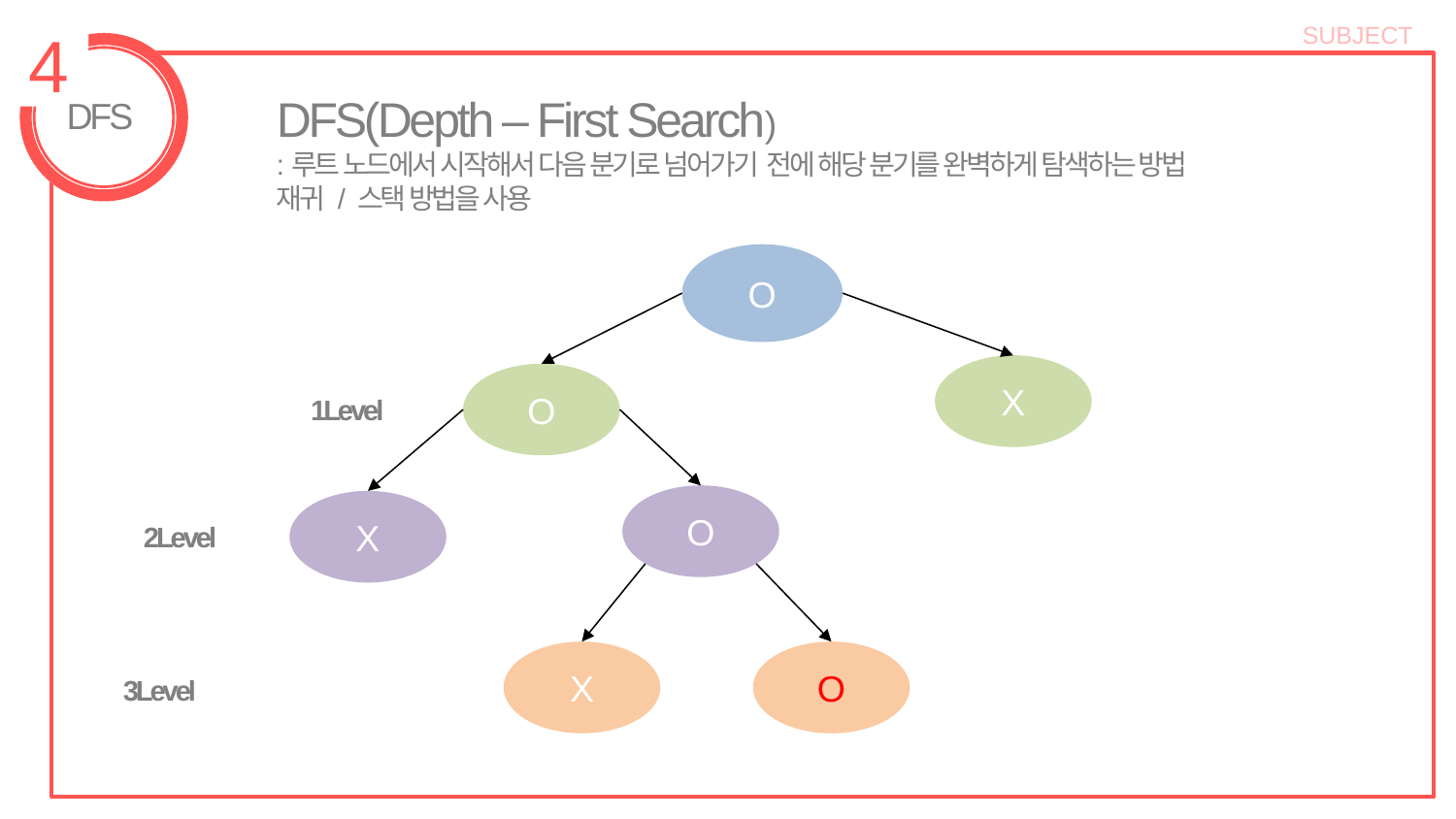

4
SUBJECT
DFS(Depth – First Search)
:루트 노드에서 시작해서 다음 분기로 넘어가기  전에 해당 분기를 완벽하게 탐색하는 방법
재귀 / 스택 방법을 사용

DFS
O
X
O
1Level
O
X
2Level
X
O
3Level